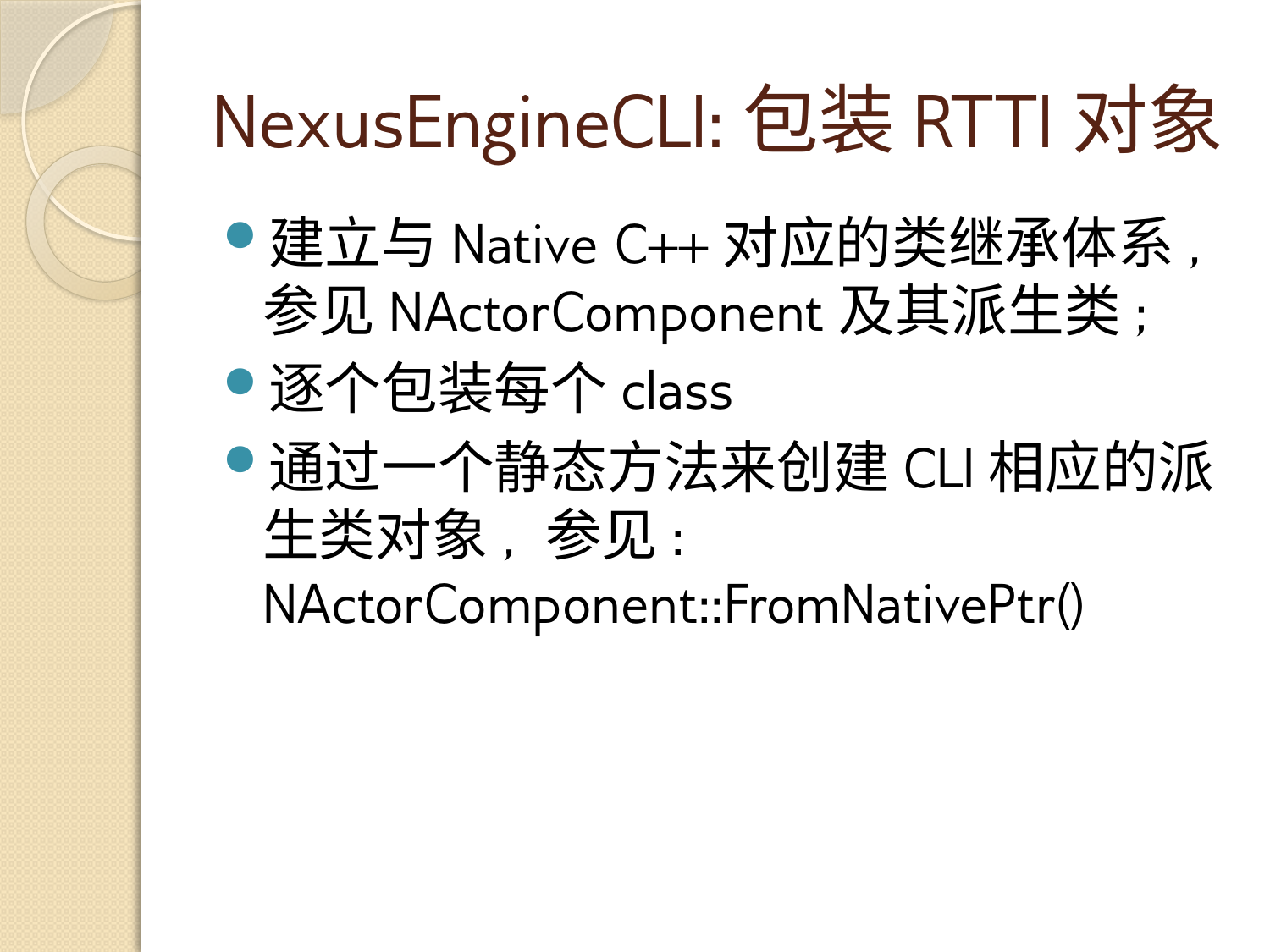

# NexusEngineCLI:包装RTTI对象
建立与Native C++对应的类继承体系,参见NActorComponent及其派生类;
逐个包装每个class
通过一个静态方法来创建CLI相应的派生类对象, 参见:
NActorComponent::FromNativePtr()